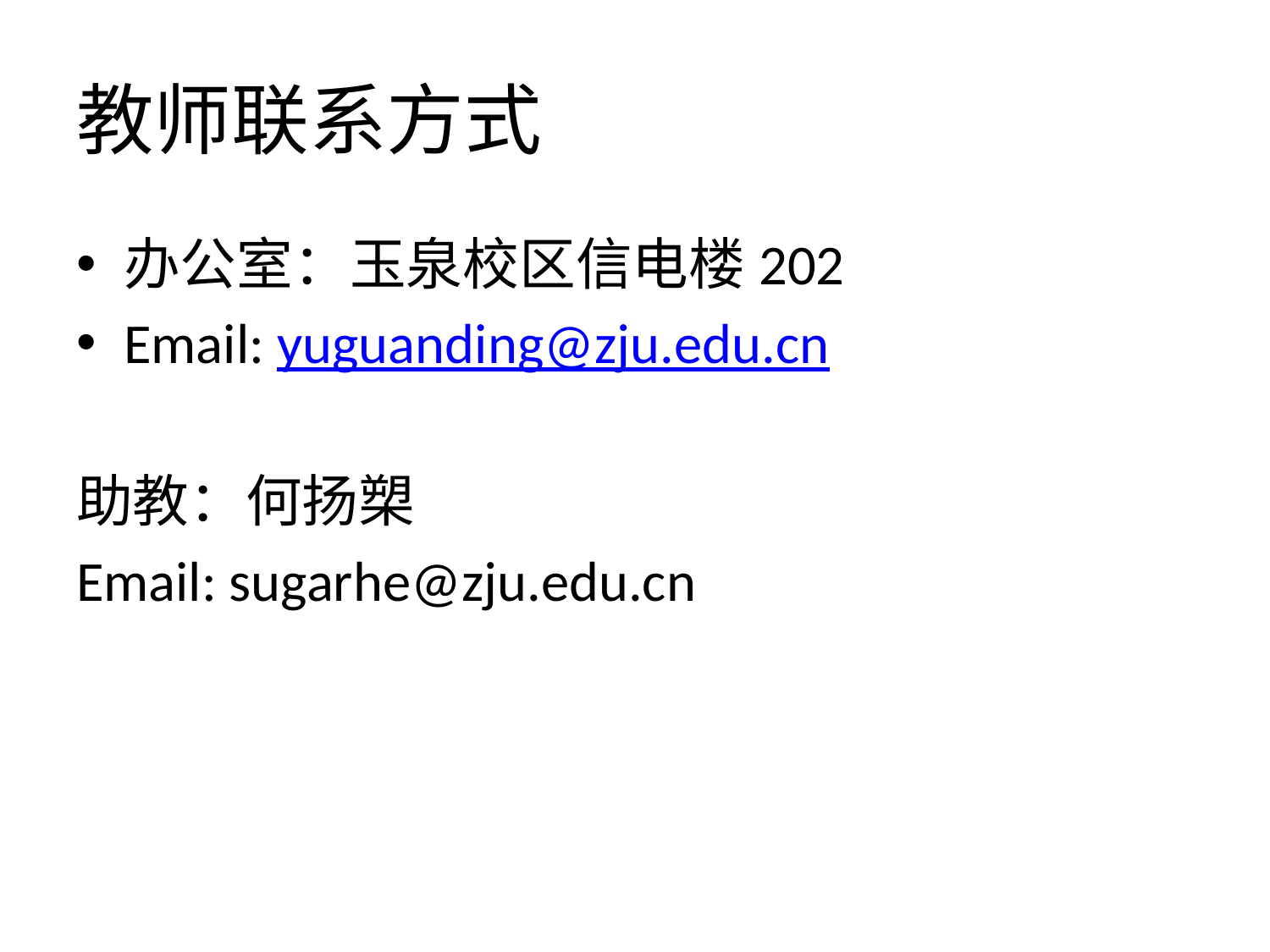

# 教师联系方式
办公室：玉泉校区信电楼202
Email: yuguanding@zju.edu.cn

助教：何扬槊
Email: sugarhe@zju.edu.cn